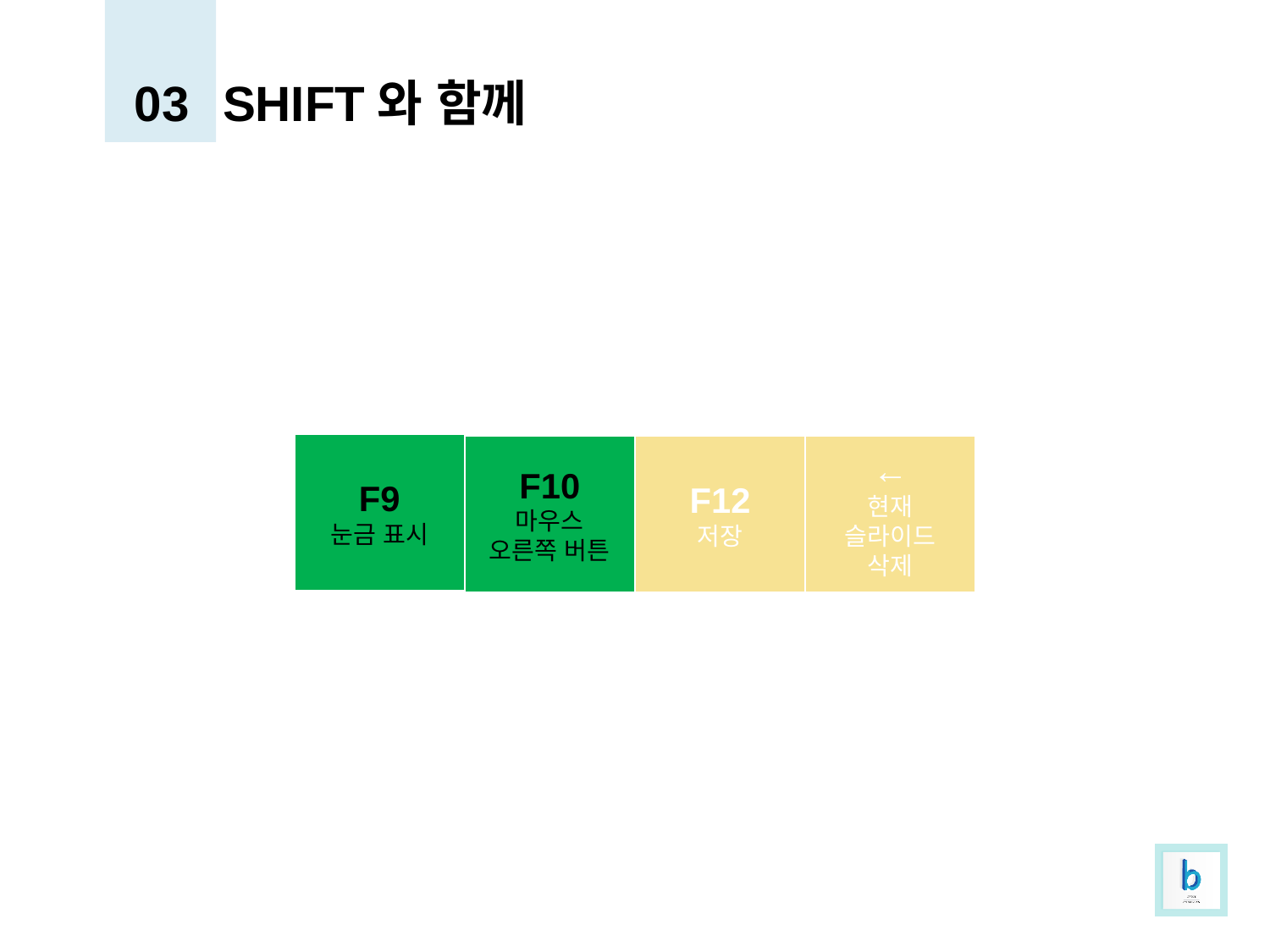

03
SHIFT와 함께
F9
눈금 표시
F10
마우스
오른쪽 버튼
F12
저장
←
현재
슬라이드
삭제